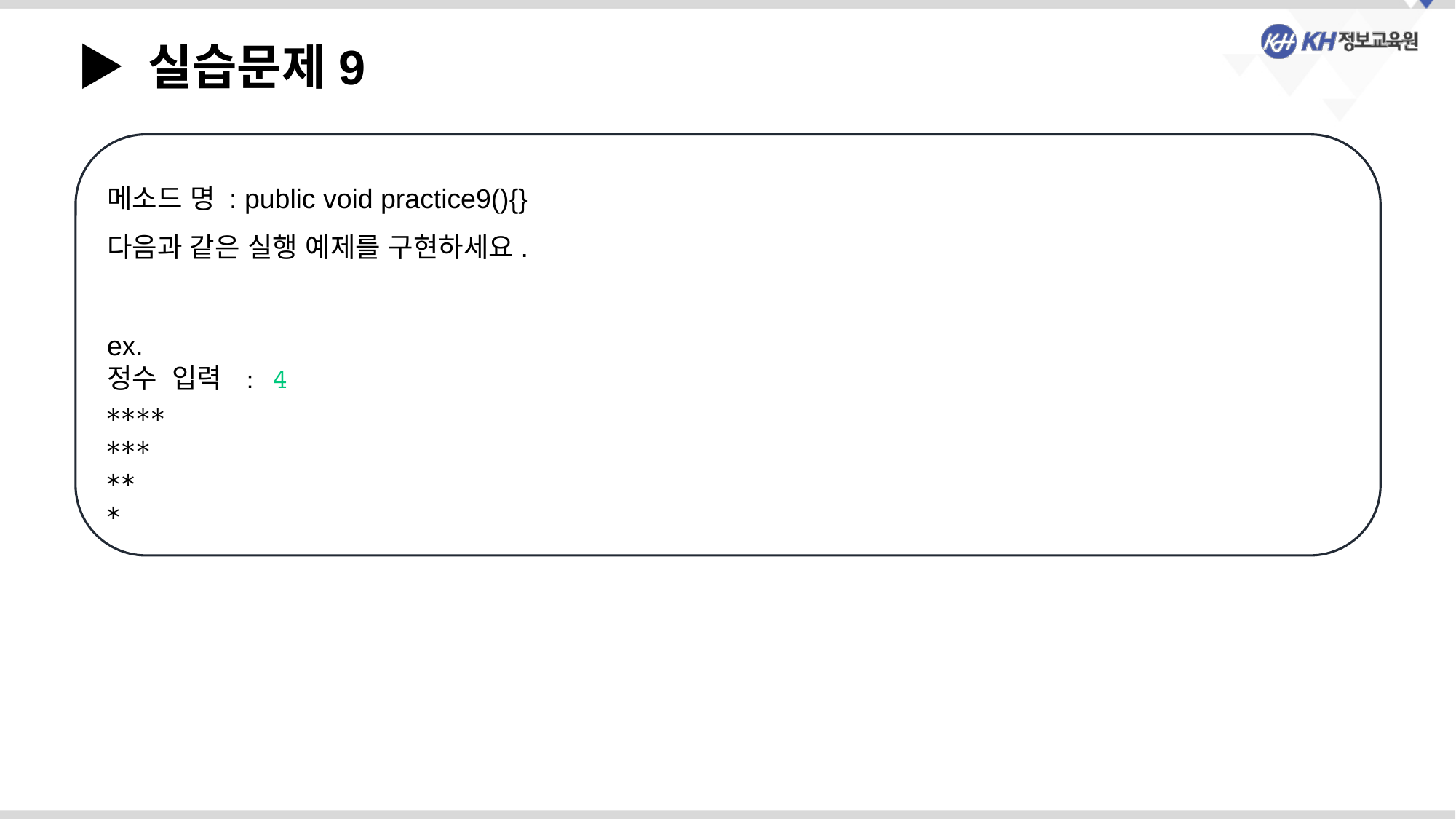

▶ 실습문제9
메소드 명 : public void practice9(){}
다음과 같은 실행 예제를 구현하세요.

ex.
정수 입력 : 4
****
***
**
*